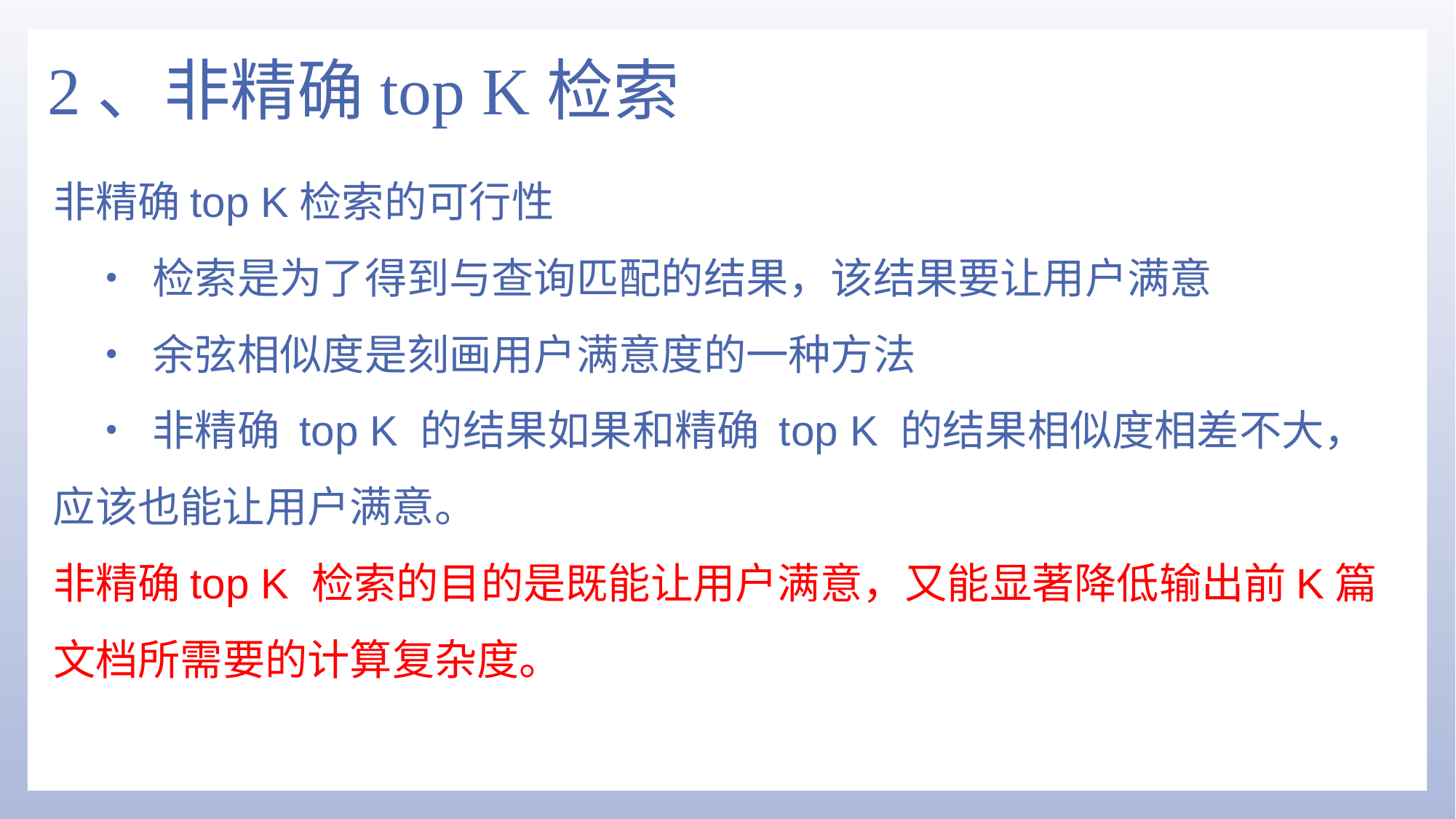

# 2、非精确top K检索
非精确top K检索的可行性
• 检索是为了得到与查询匹配的结果，该结果要让用户满意
• 余弦相似度是刻画用户满意度的一种方法
• 非精确 top K 的结果如果和精确 top K 的结果相似度相差不大，应该也能让用户满意。
非精确top K 检索的目的是既能让用户满意，又能显著降低输出前K篇文档所需要的计算复杂度。